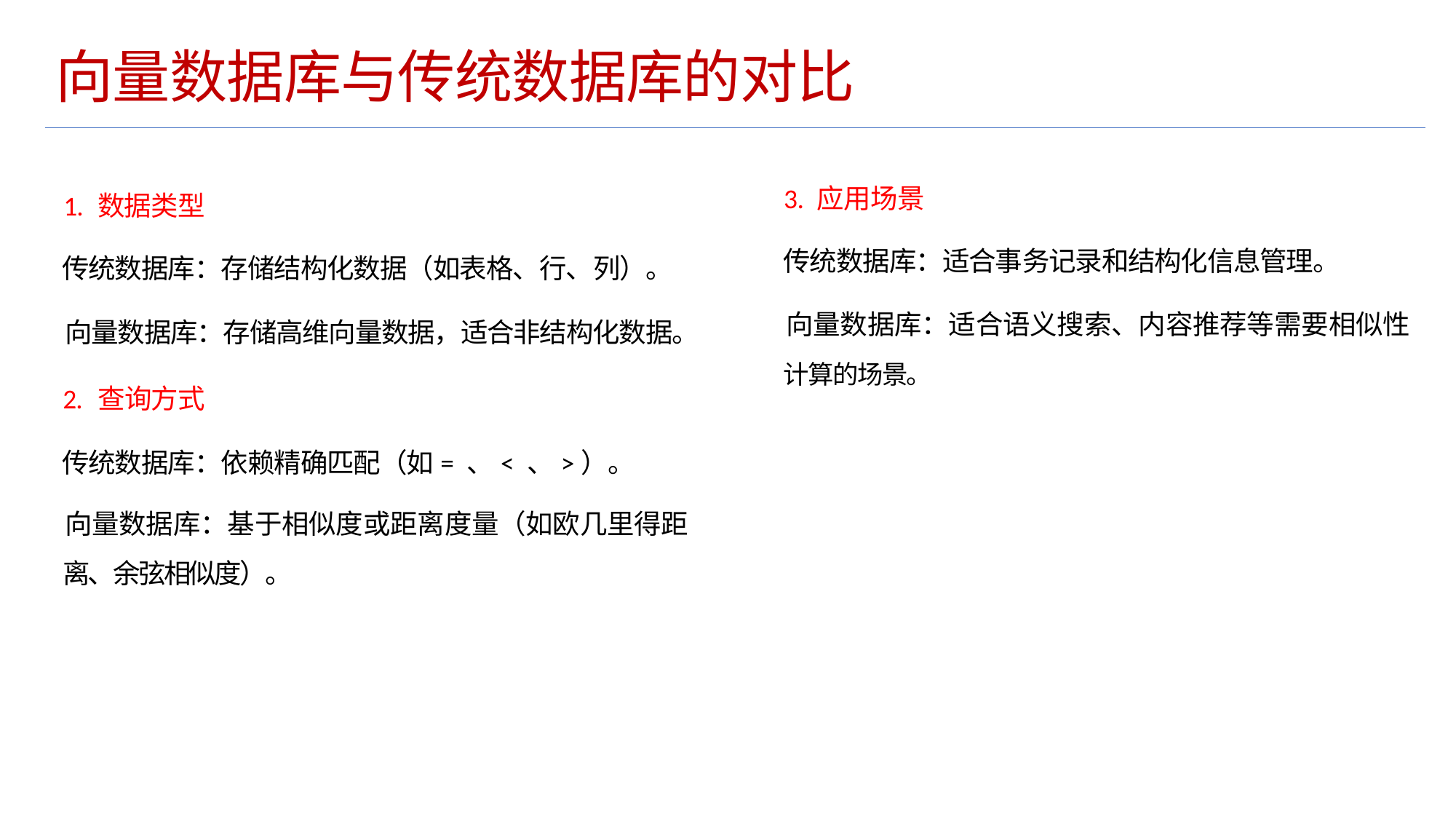

向量数据库与传统数据库的对比

3. 应用场景

传统数据库：适合事务记录和结构化信息管理。

向量数据库：适合语义搜索、内容推荐等需要相似性
计算的场景。

1. 数据类型

传统数据库：存储结构化数据（如表格、行、列）。

向量数据库：存储高维向量数据，适合非结构化数据。

2. 查询方式

传统数据库：依赖精确匹配（如= 、< 、>）。

向量数据库：基于相似度或距离度量（如欧几里得距
离、余弦相似度）。